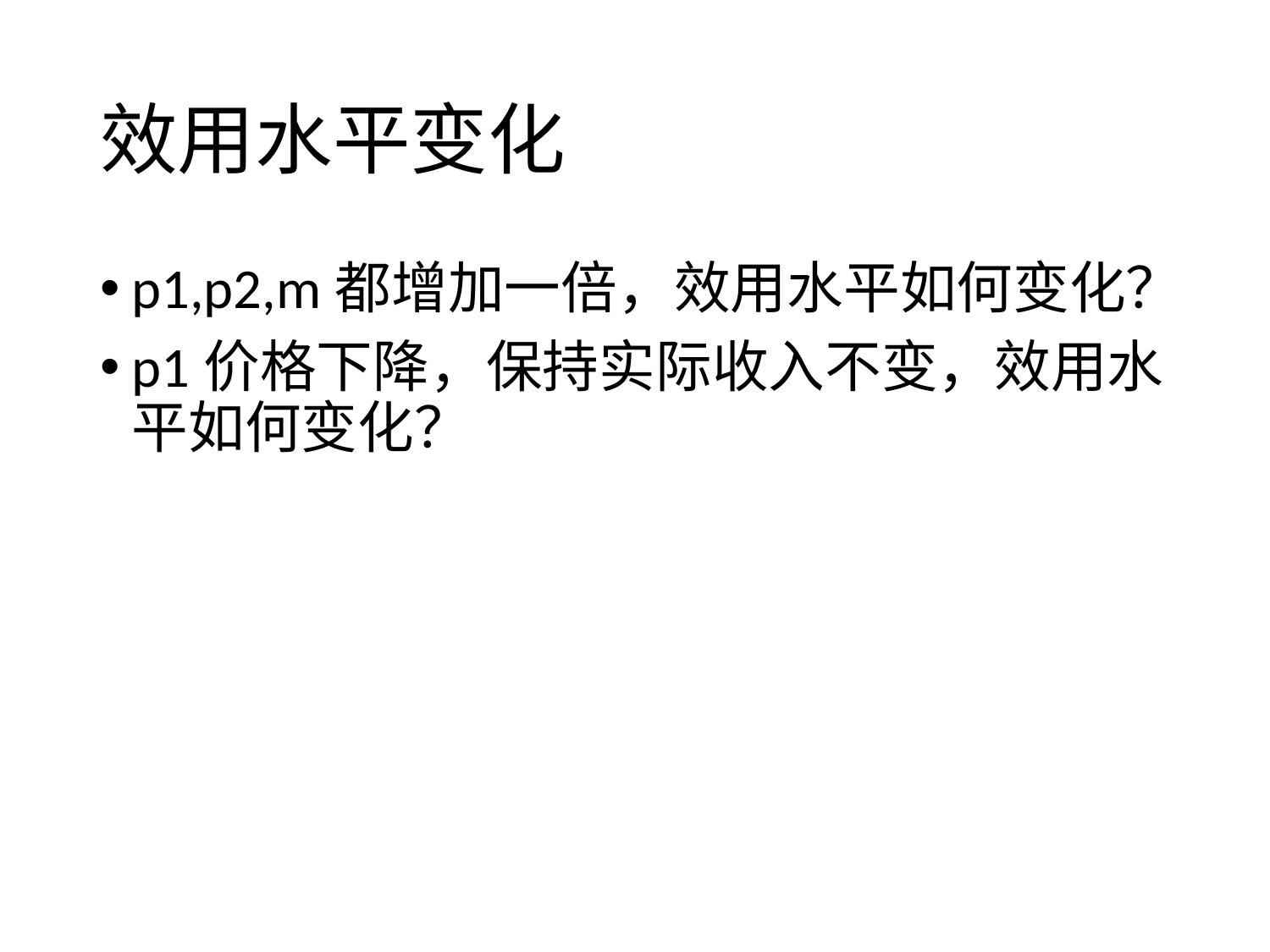

# 效用水平变化
p1,p2,m都增加一倍，效用水平如何变化？
p1价格下降，保持实际收入不变，效用水平如何变化？